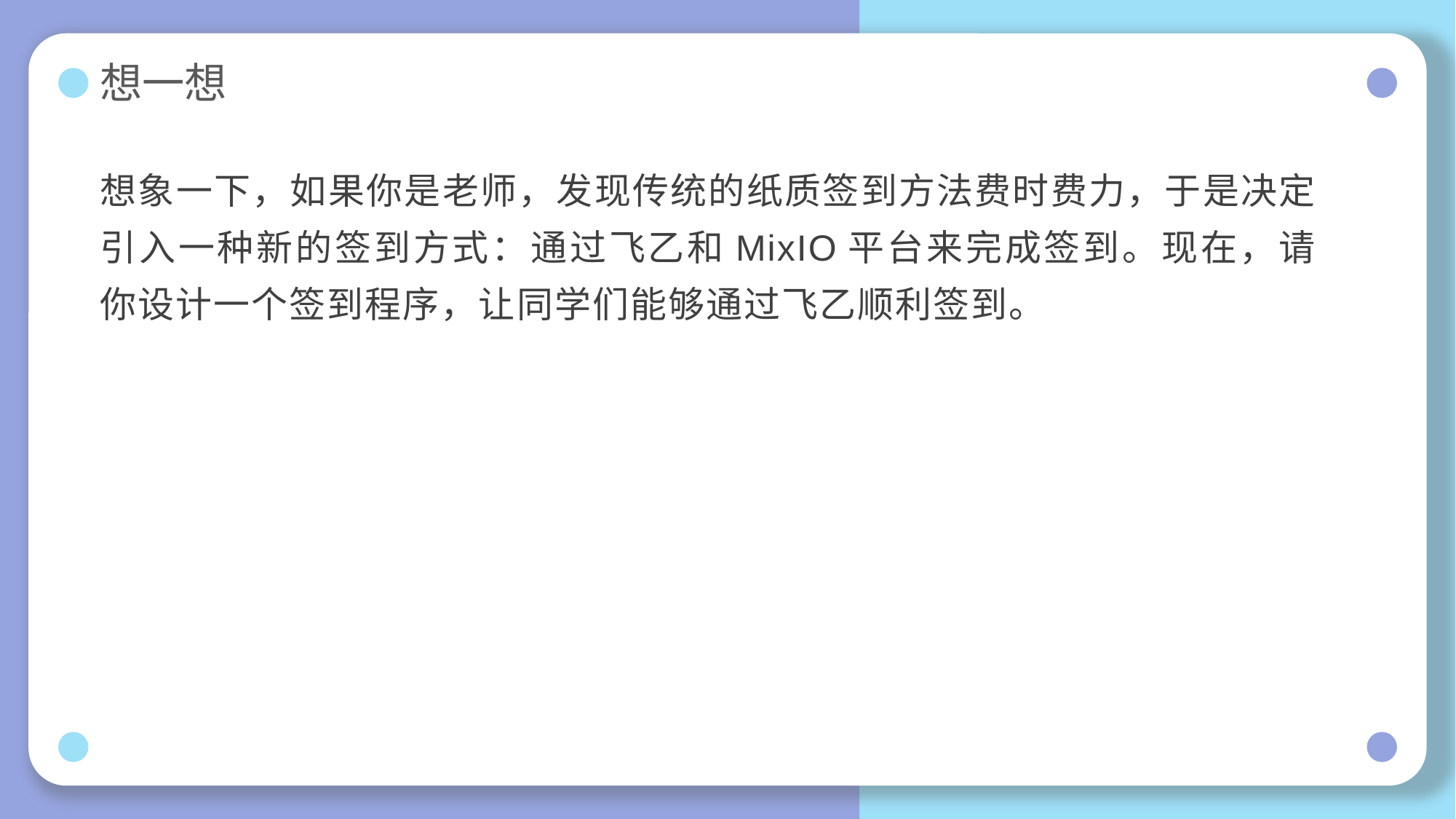

# 想一想
想象一下，如果你是老师，发现传统的纸质签到方法费时费力，于是决定引入一种新的签到方式：通过飞乙和MixIO平台来完成签到。现在，请你设计一个签到程序，让同学们能够通过飞乙顺利签到。